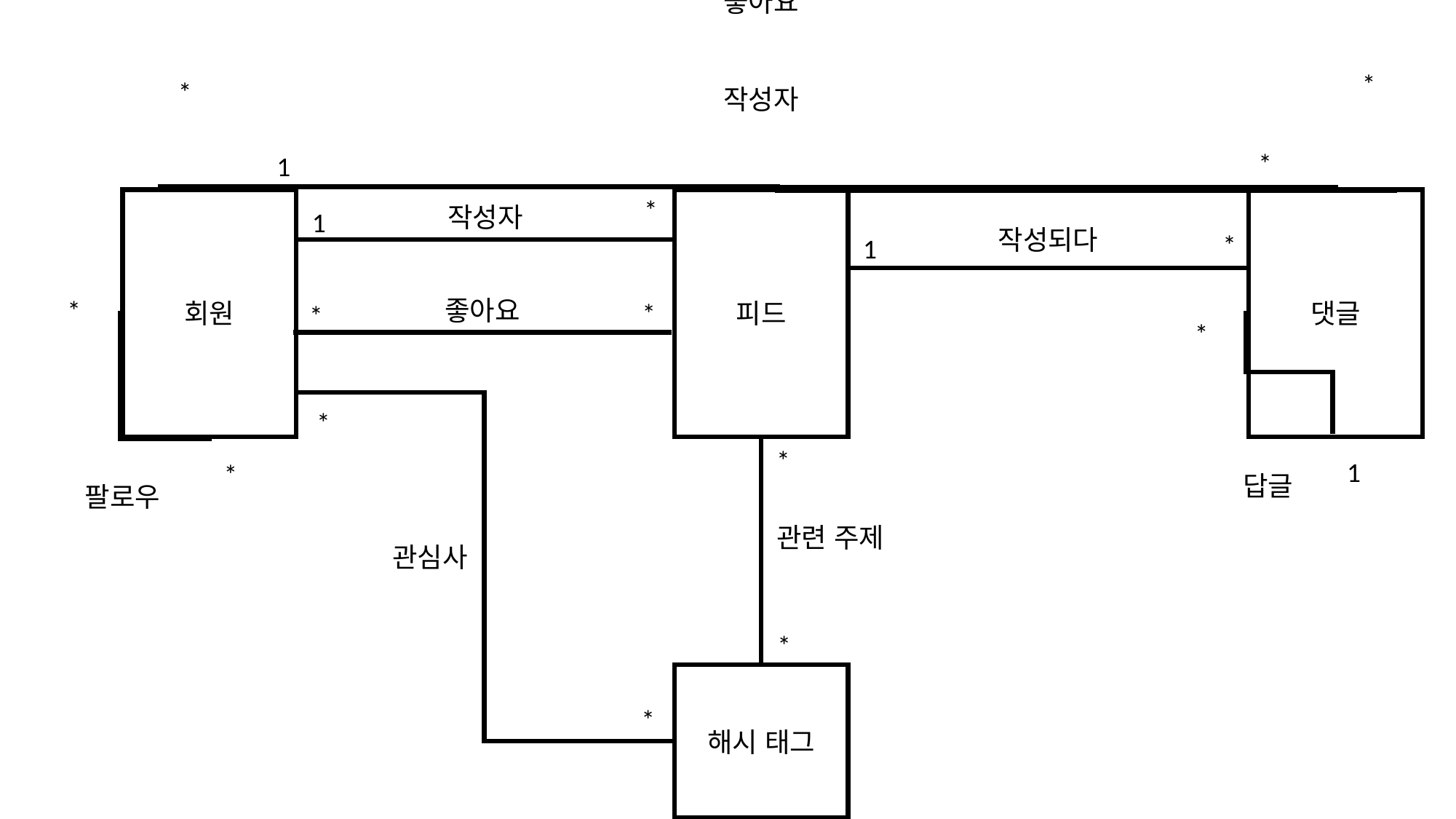

좋아요
*
*
작성자
*
1
*
회원
피드
댓글
작성자
1
작성되다
*
1
*
좋아요
*
*
*
*
*
1
*
답글
팔로우
관련 주제
관심사
*
해시 태그
*